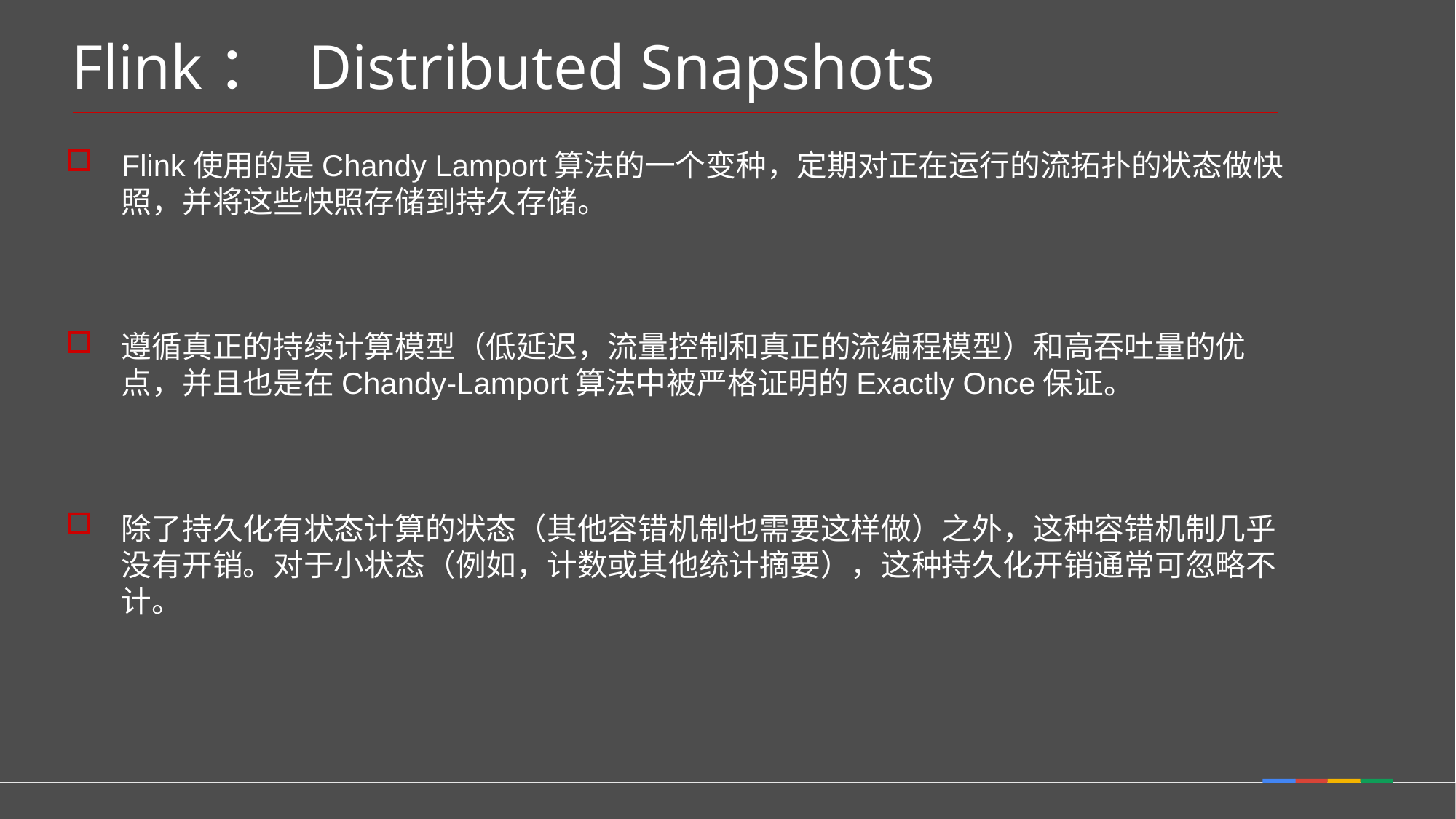

Flink： Distributed Snapshots

Flink使用的是Chandy Lamport算法的一个变种，定期对正在运行的流拓扑的状态做快照，并将这些快照存储到持久存储。

遵循真正的持续计算模型（低延迟，流量控制和真正的流编程模型）和高吞吐量的优点，并且也是在Chandy-Lamport算法中被严格证明的Exactly Once保证。

除了持久化有状态计算的状态（其他容错机制也需要这样做）之外，这种容错机制几乎没有开销。对于小状态（例如，计数或其他统计摘要），这种持久化开销通常可忽略不计。